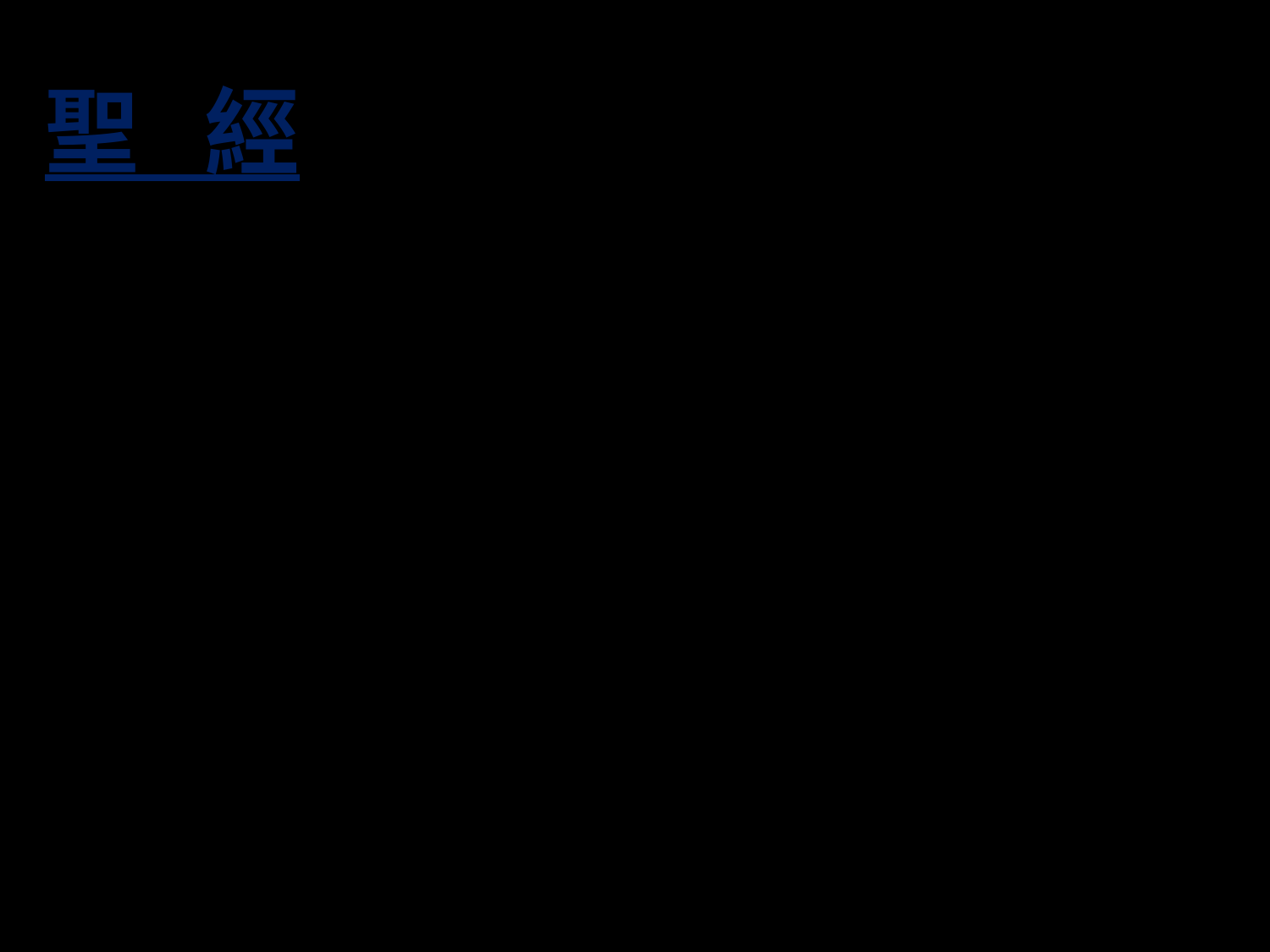

聖   經
「不從惡人的計謀，不站罪人的道路，不坐褻慢人的座位，惟喜愛耶和華的律法、晝夜思想，這人便為有福。他要像一棵樹栽在溪水旁，按時候結果子，葉子也不枯乾。
 < 詩篇 1 : 1 – 6 >